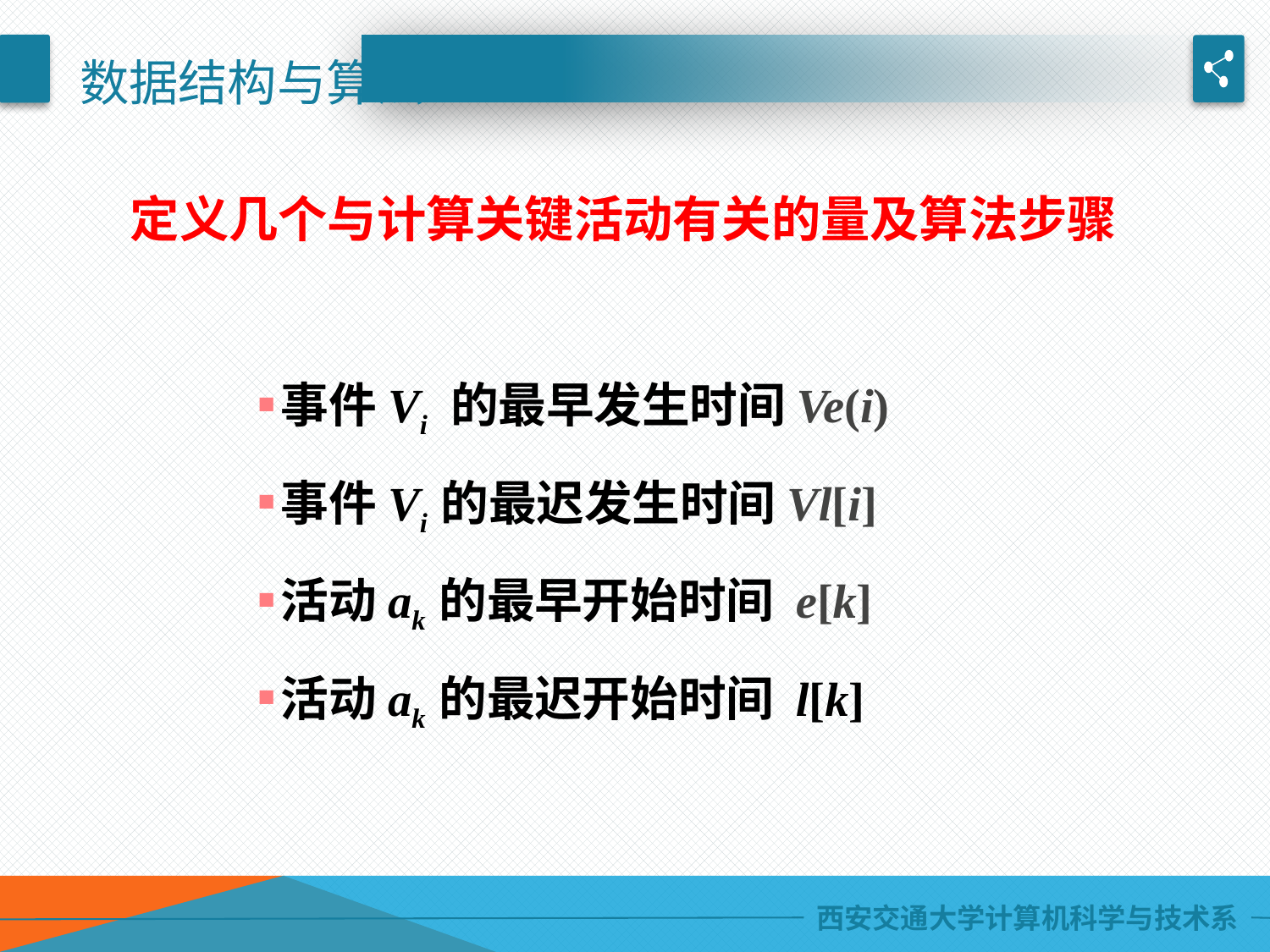

定义几个与计算关键活动有关的量及算法步骤
事件Vi 的最早发生时间Ve(i)
事件Vi 的最迟发生时间Vl[i]
活动ak 的最早开始时间 e[k]
活动ak 的最迟开始时间 l[k]